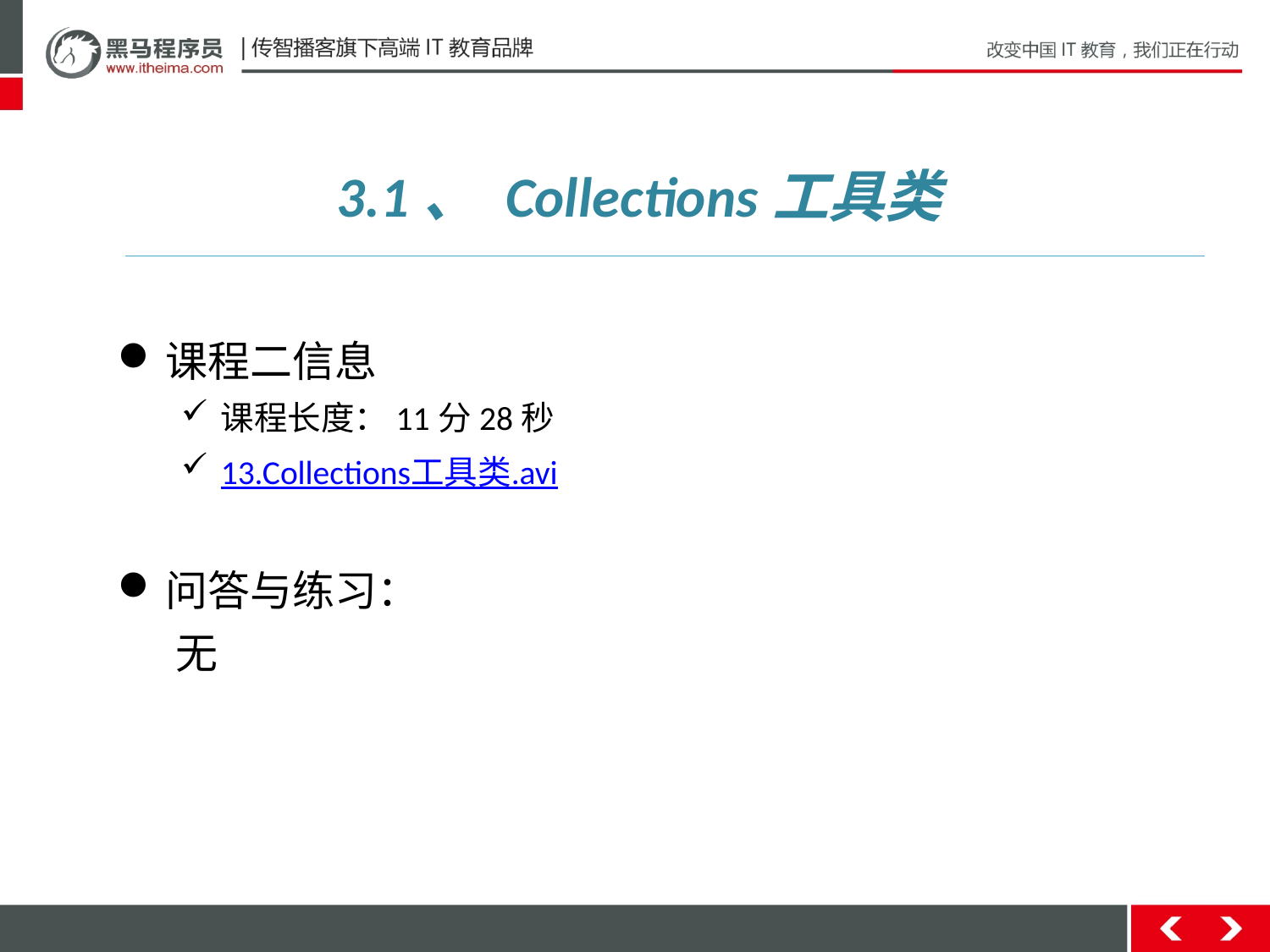

3.1、 Collections工具类

课程二信息
课程长度：11分28秒
13.Collections工具类.avi

问答与练习：
     无